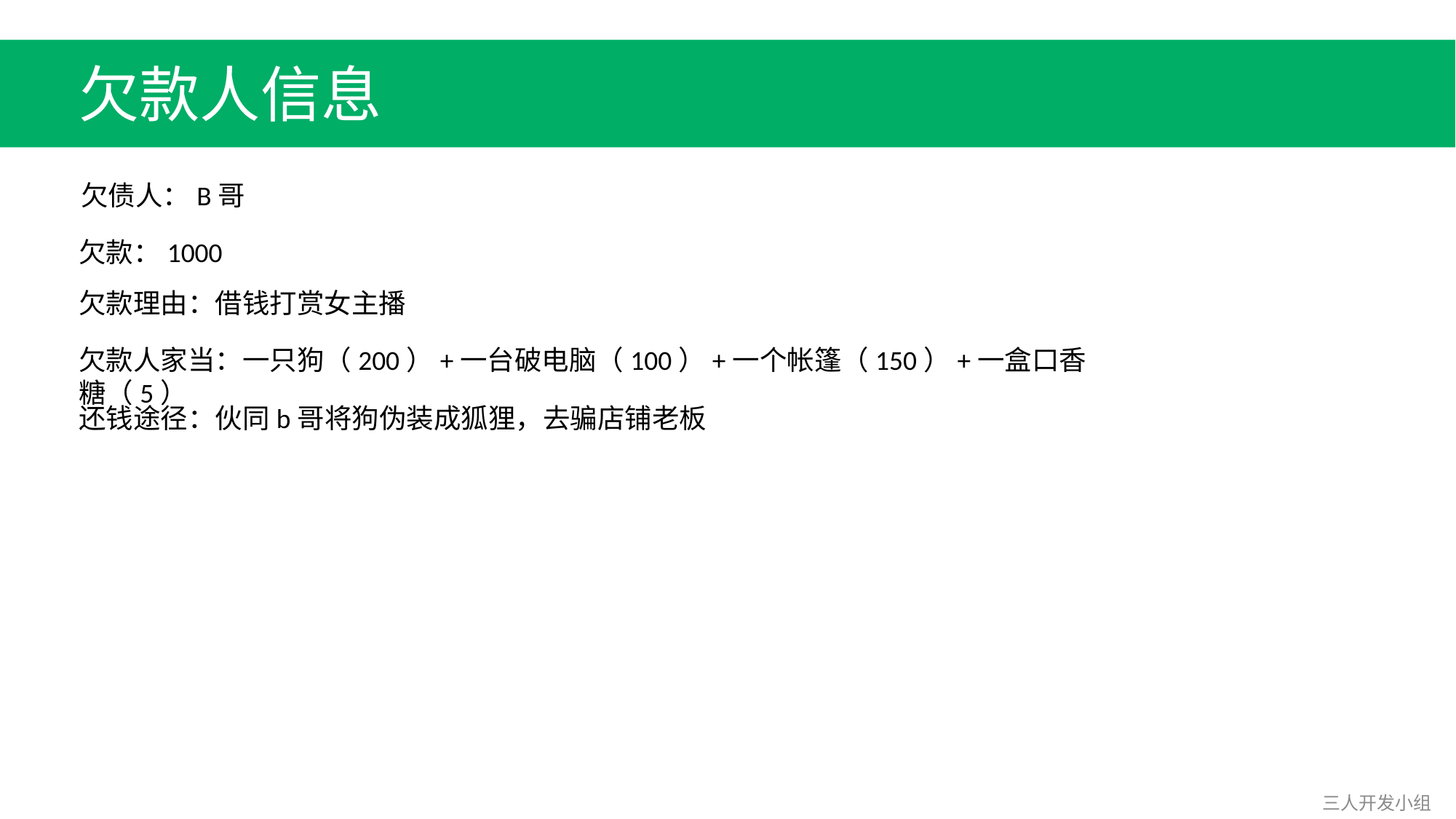

欠款人信息
欠债人：B哥
欠款：1000
欠款理由：借钱打赏女主播
欠款人家当：一只狗（200）+一台破电脑（100）+一个帐篷（150）+一盒口香糖（5）
还钱途径：伙同b哥将狗伪装成狐狸，去骗店铺老板
三人开发小组